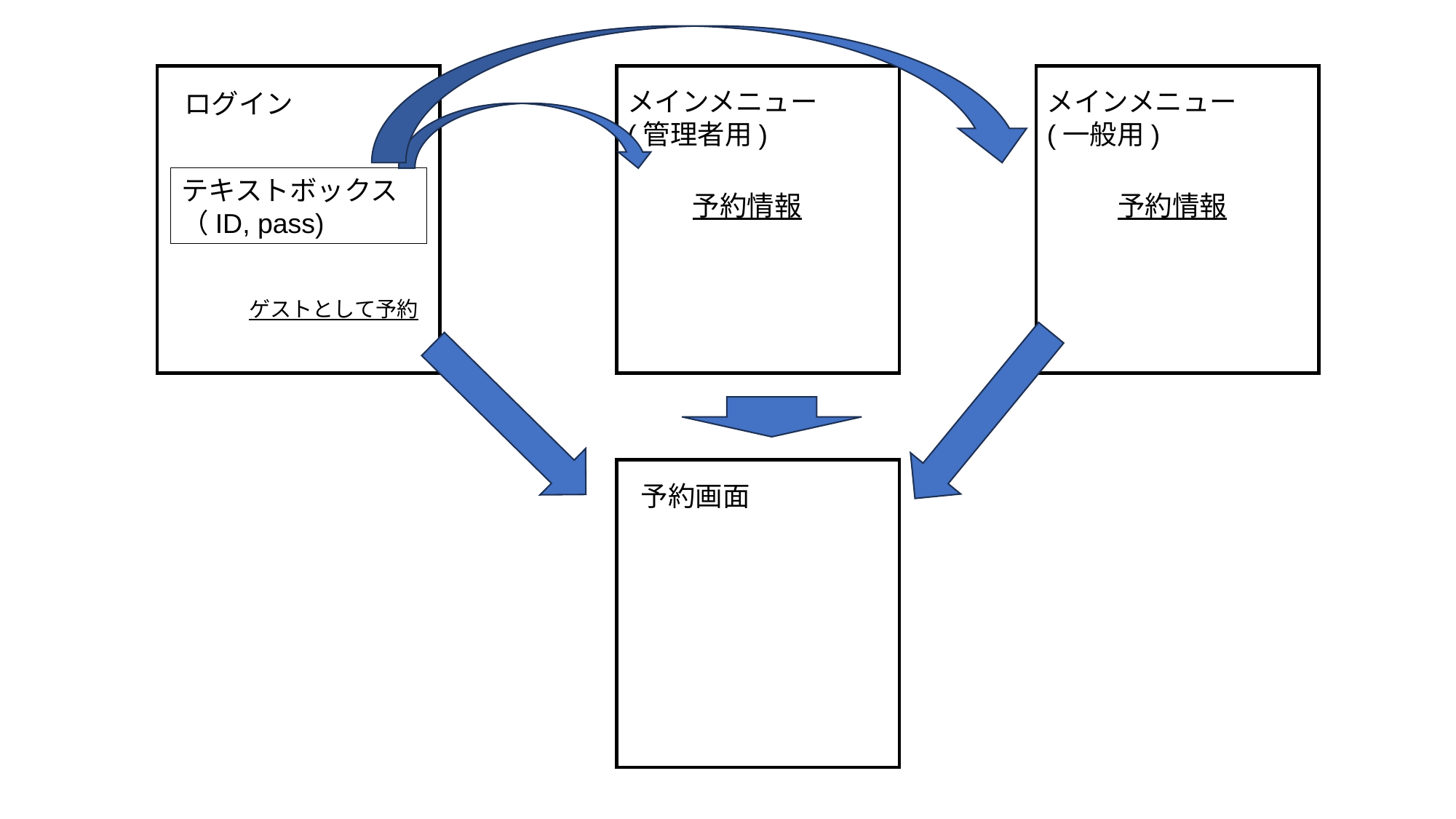

メインメニュー
(管理者用)
メインメニュー
(一般用)
ログイン

テキストボックス
（ID, pass)
予約情報
予約情報
ゲストとして予約

予約画面